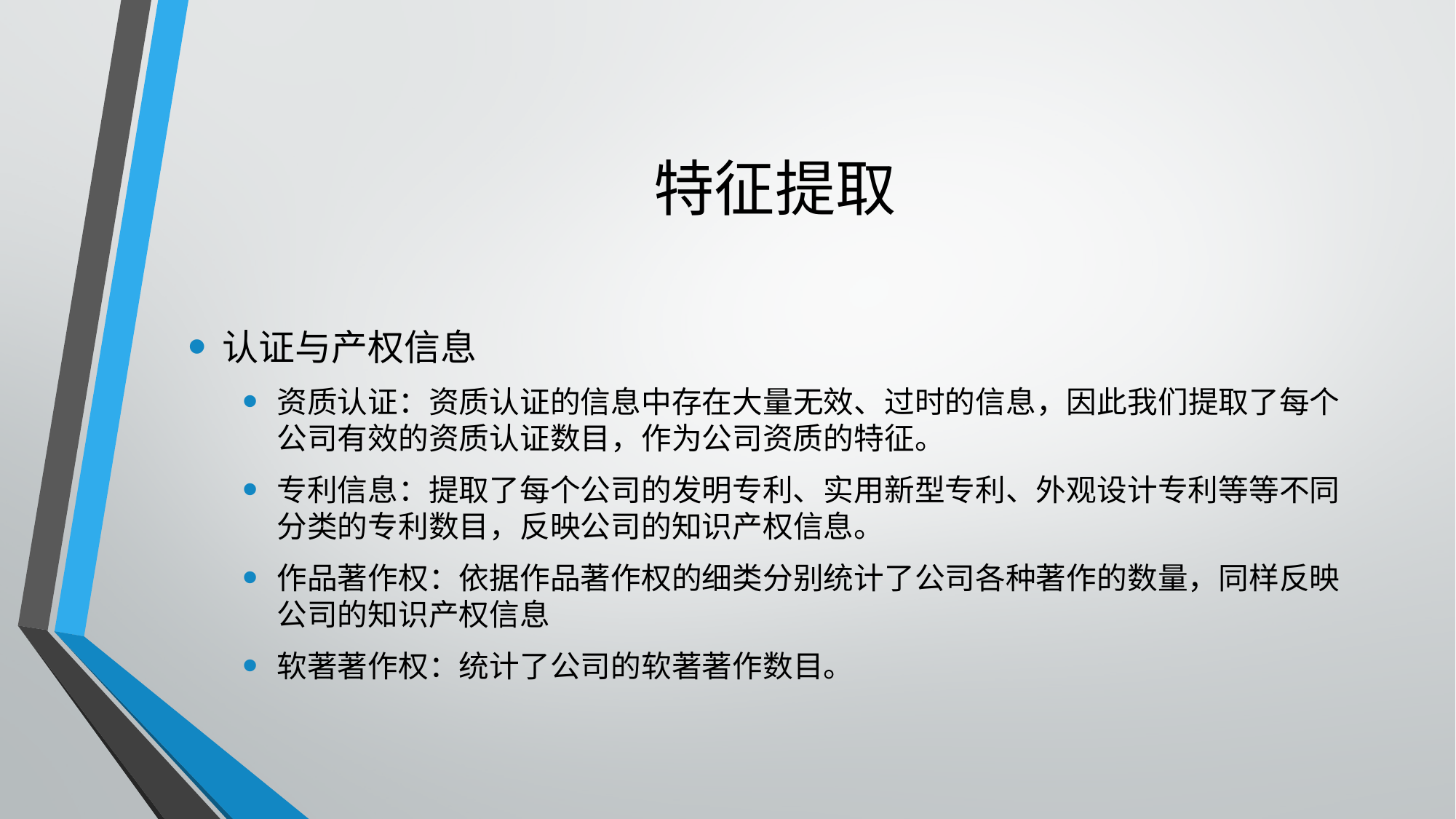

# 特征提取
认证与产权信息
资质认证：资质认证的信息中存在大量无效、过时的信息，因此我们提取了每个公司有效的资质认证数目，作为公司资质的特征。
专利信息：提取了每个公司的发明专利、实用新型专利、外观设计专利等等不同分类的专利数目，反映公司的知识产权信息。
作品著作权：依据作品著作权的细类分别统计了公司各种著作的数量，同样反映公司的知识产权信息
软著著作权：统计了公司的软著著作数目。